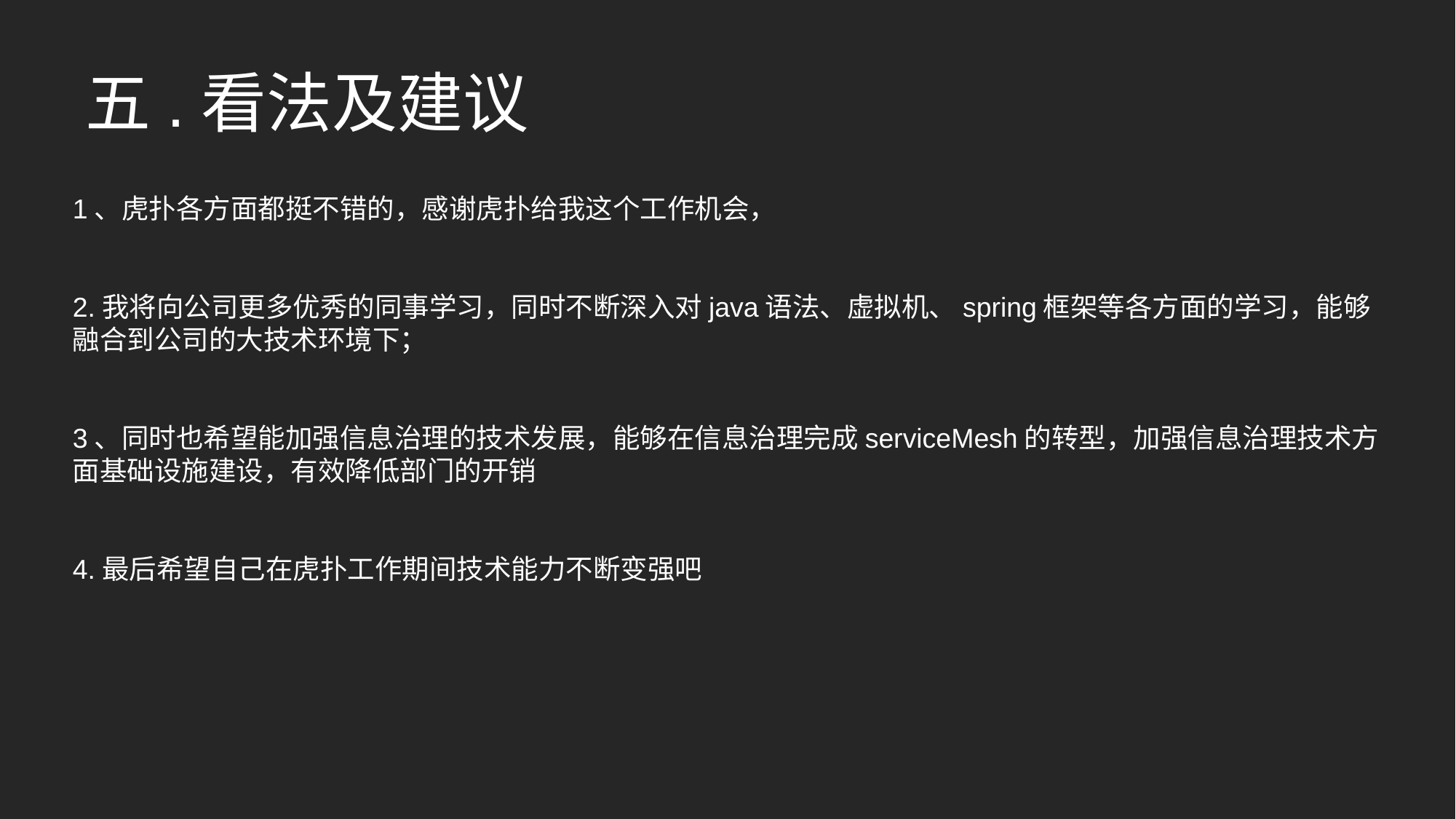

1、虎扑各方面都挺不错的，感谢虎扑给我这个工作机会，

2.我将向公司更多优秀的同事学习，同时不断深入对java语法、虚拟机、spring框架等各方面的学习，能够融合到公司的大技术环境下；

3、同时也希望能加强信息治理的技术发展，能够在信息治理完成serviceMesh的转型，加强信息治理技术方面基础设施建设，有效降低部门的开销

4.最后希望自己在虎扑工作期间技术能力不断变强吧
# 五.看法及建议